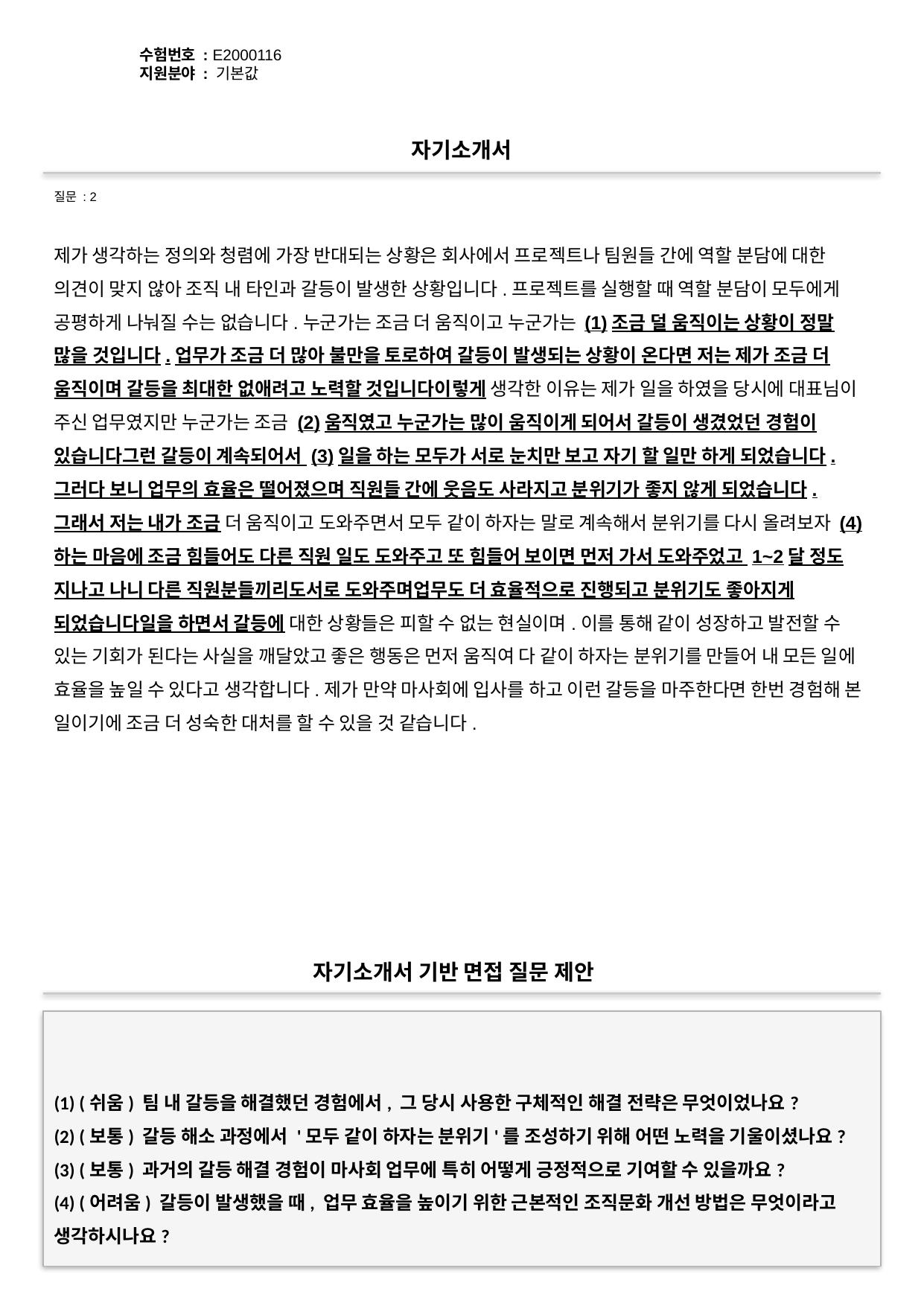

수험번호 : E2000116
지원분야 : 기본값
#

자기소개서

질문 : 2

제가 생각하는 정의와 청렴에 가장 반대되는 상황은 회사에서 프로젝트나 팀원들 간에 역할 분담에 대한 의견이 맞지 않아 조직 내 타인과 갈등이 발생한 상황입니다.프로젝트를 실행할 때 역할 분담이 모두에게 공평하게 나눠질 수는 없습니다.누군가는 조금 더 움직이고 누군가는 (1)조금 덜 움직이는 상황이 정말 많을 것입니다.업무가 조금 더 많아 불만을 토로하여 갈등이 발생되는 상황이 온다면 저는 제가 조금 더 움직이며 갈등을 최대한 없애려고 노력할 것입니다이렇게 생각한 이유는 제가 일을 하였을 당시에 대표님이 주신 업무였지만 누군가는 조금 (2)움직였고 누군가는 많이 움직이게 되어서 갈등이 생겼었던 경험이 있습니다그런 갈등이 계속되어서 (3)일을 하는 모두가 서로 눈치만 보고 자기 할 일만 하게 되었습니다.그러다 보니 업무의 효율은 떨어졌으며 직원들 간에 웃음도 사라지고 분위기가 좋지 않게 되었습니다.그래서 저는 내가 조금 더 움직이고 도와주면서 모두 같이 하자는 말로 계속해서 분위기를 다시 올려보자 (4)하는 마음에 조금 힘들어도 다른 직원 일도 도와주고 또 힘들어 보이면 먼저 가서 도와주었고 1~2달 정도 지나고 나니 다른 직원분들끼리도서로 도와주며업무도 더 효율적으로 진행되고 분위기도 좋아지게 되었습니다일을 하면서 갈등에 대한 상황들은 피할 수 없는 현실이며.이를 통해 같이 성장하고 발전할 수 있는 기회가 된다는 사실을 깨달았고 좋은 행동은 먼저 움직여 다 같이 하자는 분위기를 만들어 내 모든 일에 효율을 높일 수 있다고 생각합니다.제가 만약 마사회에 입사를 하고 이런 갈등을 마주한다면 한번 경험해 본 일이기에 조금 더 성숙한 대처를 할 수 있을 것 같습니다.

자기소개서 기반 면접 질문 제안

(1) (쉬움) 팀 내 갈등을 해결했던 경험에서, 그 당시 사용한 구체적인 해결 전략은 무엇이었나요?
(2) (보통) 갈등 해소 과정에서 '모두 같이 하자는 분위기'를 조성하기 위해 어떤 노력을 기울이셨나요?
(3) (보통) 과거의 갈등 해결 경험이 마사회 업무에 특히 어떻게 긍정적으로 기여할 수 있을까요?
(4) (어려움) 갈등이 발생했을 때, 업무 효율을 높이기 위한 근본적인 조직문화 개선 방법은 무엇이라고 생각하시나요?